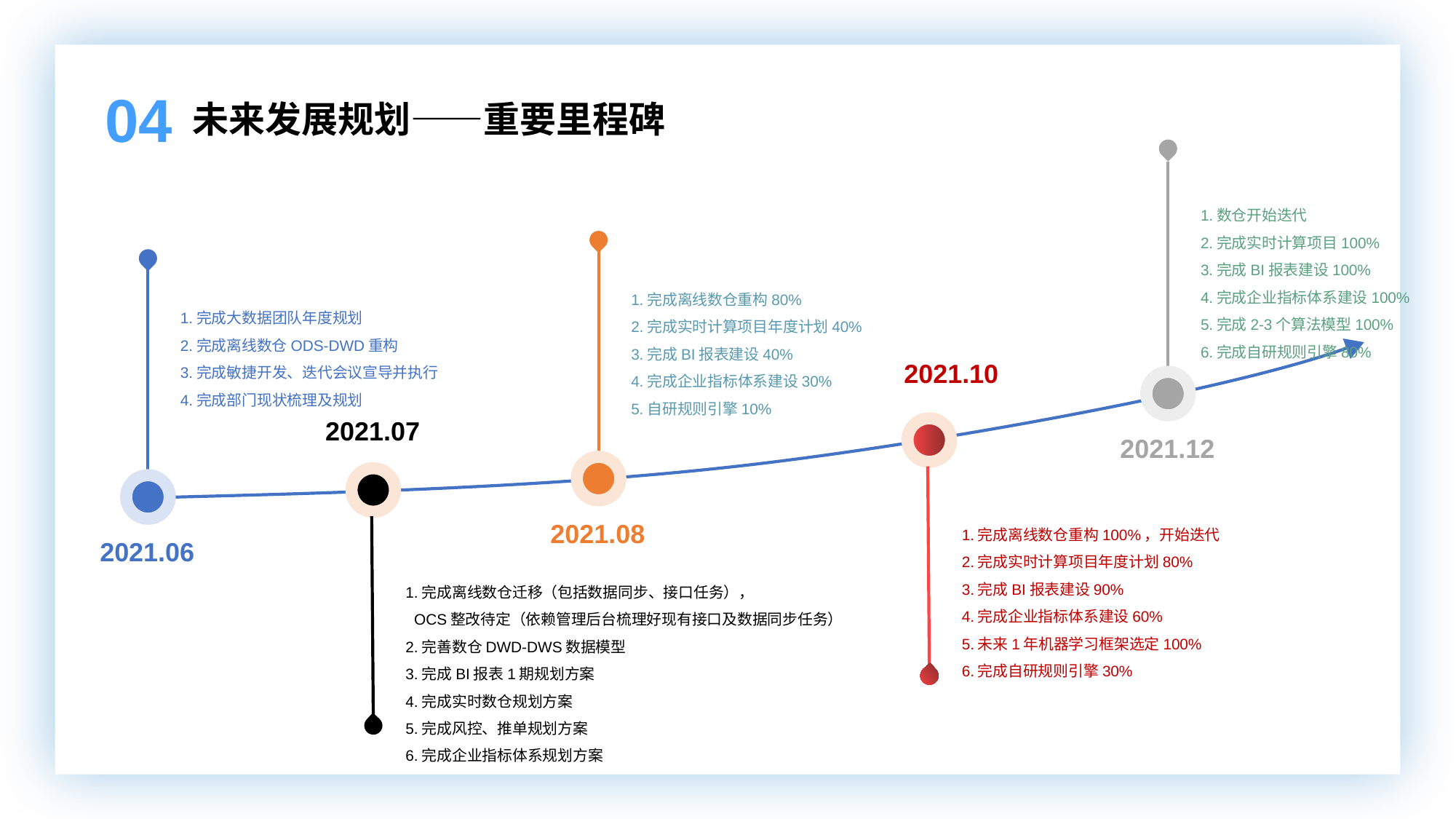

04
未来发展规划——重要里程碑

1.数仓开始迭代
2.完成实时计算项目100%
3.完成BI报表建设100%
4.完成企业指标体系建设100%
5.完成2-3个算法模型100%
6.完成自研规则引擎80%

1.完成离线数仓重构80%
2.完成实时计算项目年度计划40%
3.完成BI报表建设40%
4.完成企业指标体系建设30%
5.自研规则引擎10%
1.完成大数据团队年度规划
2.完成离线数仓ODS-DWD重构
3.完成敏捷开发、迭代会议宣导并执行
4.完成部门现状梳理及规划

2021.10

2021.07

2021.12

1.完成离线数仓重构100%，开始迭代
2.完成实时计算项目年度计划80%
3.完成BI报表建设90%
4.完成企业指标体系建设60%
5.未来1年机器学习框架选定100%
6.完成自研规则引擎30%

2021.08
2021.06
1.完成离线数仓迁移（包括数据同步、接口任务），
  OCS整改待定（依赖管理后台梳理好现有接口及数据同步任务）
2.完善数仓DWD-DWS数据模型
3.完成BI报表1期规划方案
4.完成实时数仓规划方案
5.完成风控、推单规划方案
6.完成企业指标体系规划方案